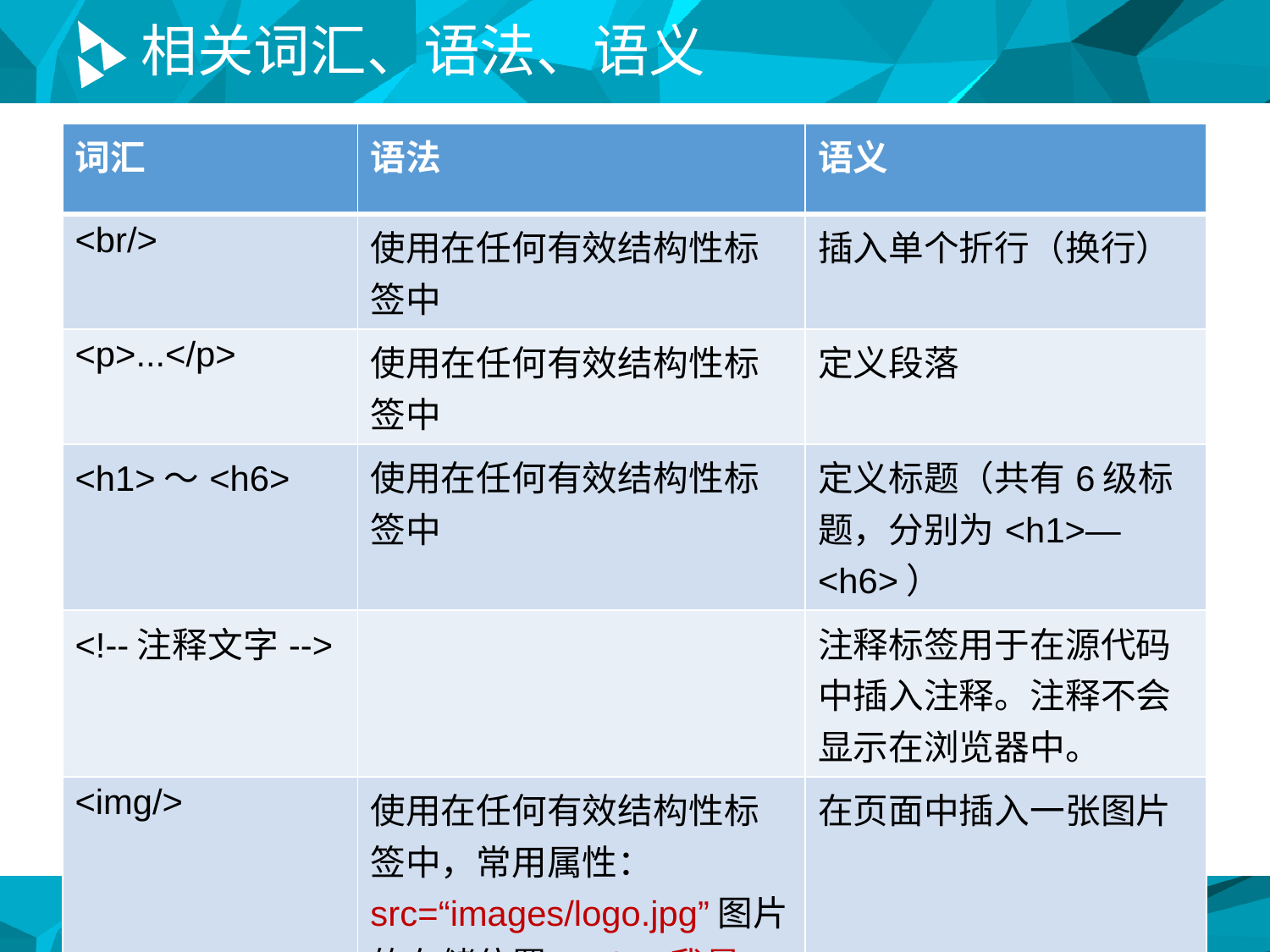

# 相关词汇、语法、语义
| 词汇 | 语法 | 语义 |
| --- | --- | --- |
| <br/> | 使用在任何有效结构性标签中 | 插入单个折行（换行） |
| <p>...</p> | 使用在任何有效结构性标签中 | 定义段落 |
| <h1>～<h6> | 使用在任何有效结构性标签中 | 定义标题（共有6级标题，分别为<h1>—<h6>） |
| <!--注释文字--> |  | 注释标签用于在源代码中插入注释。注释不会显示在浏览器中。 |
| <img/> | 使用在任何有效结构性标签中，常用属性： src=“images/logo.jpg”图片的存储位置；alt=“我是logo”图片的替代文本 | 在页面中插入一张图片 |